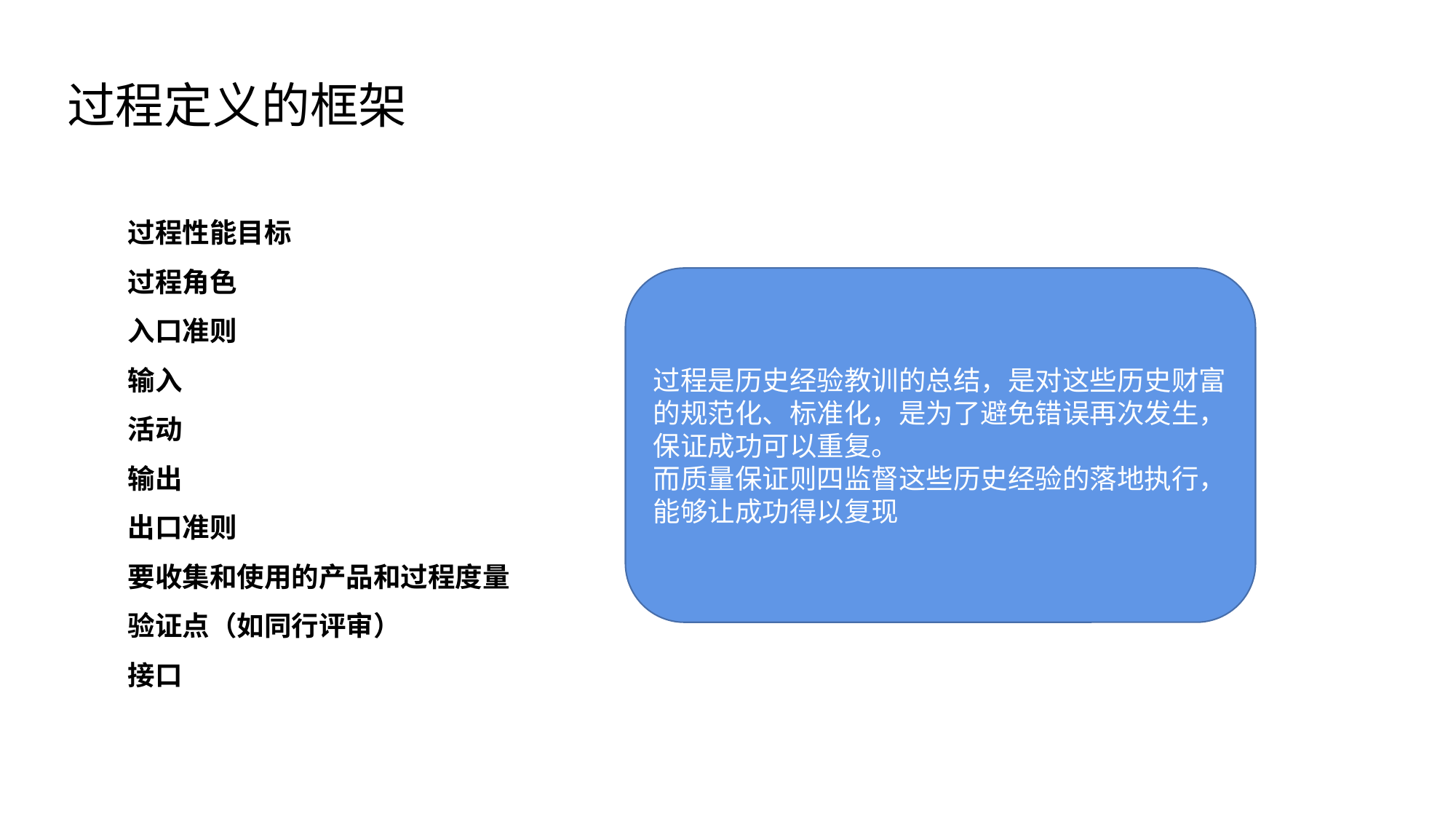

过程定义的框架
过程性能目标
过程角色
入口准则
输入
活动
输出
出口准则
要收集和使用的产品和过程度量
验证点（如同行评审）
接口
过程是历史经验教训的总结，是对这些历史财富的规范化、标准化，是为了避免错误再次发生，保证成功可以重复。
而质量保证则四监督这些历史经验的落地执行，能够让成功得以复现